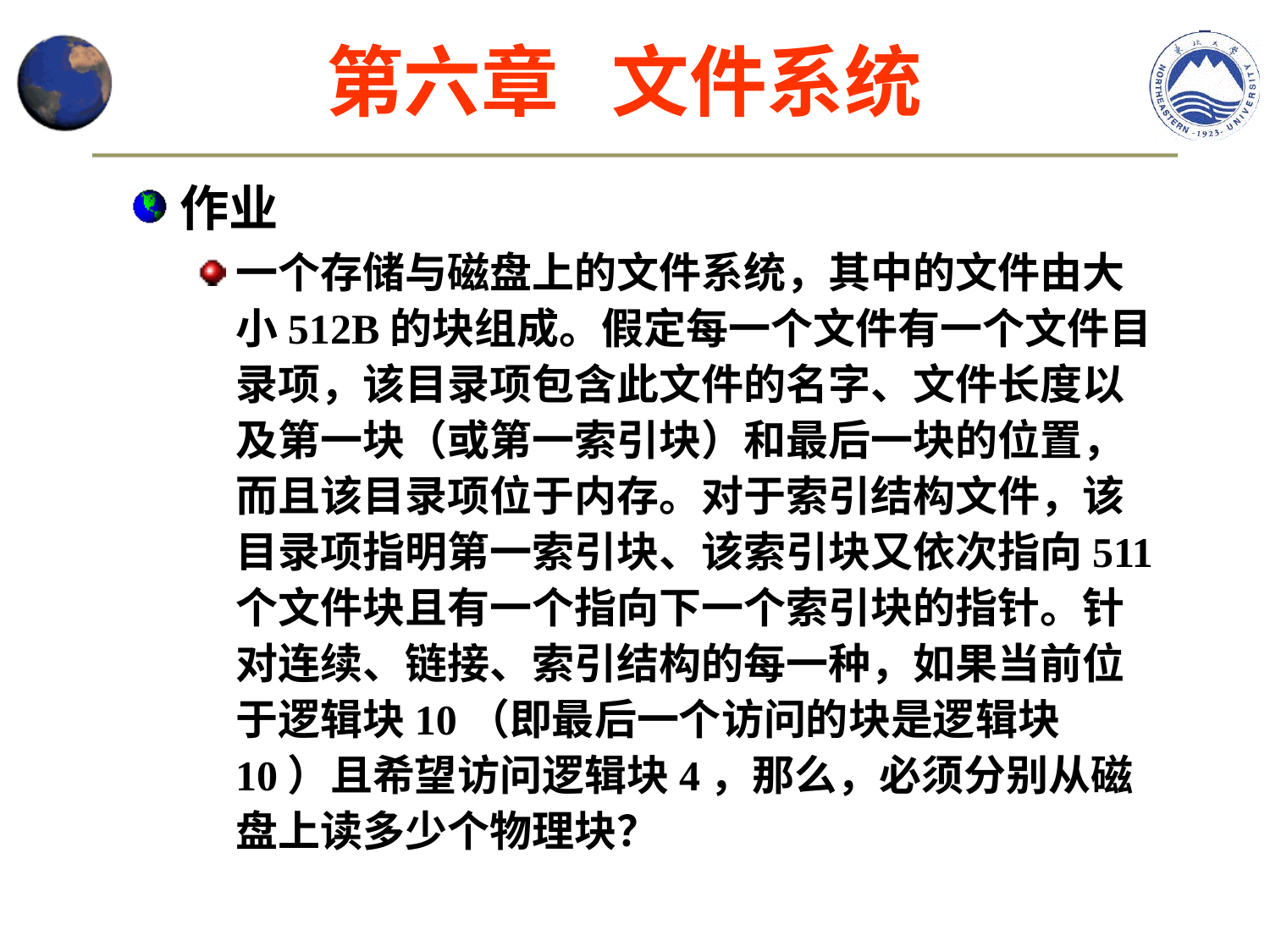

第六章   文件系统
作业
一个存储与磁盘上的文件系统，其中的文件由大小512B的块组成。假定每一个文件有一个文件目录项，该目录项包含此文件的名字、文件长度以及第一块（或第一索引块）和最后一块的位置，而且该目录项位于内存。对于索引结构文件，该目录项指明第一索引块、该索引块又依次指向511个文件块且有一个指向下一个索引块的指针。针对连续、链接、索引结构的每一种，如果当前位于逻辑块10（即最后一个访问的块是逻辑块10）且希望访问逻辑块4，那么，必须分别从磁盘上读多少个物理块？